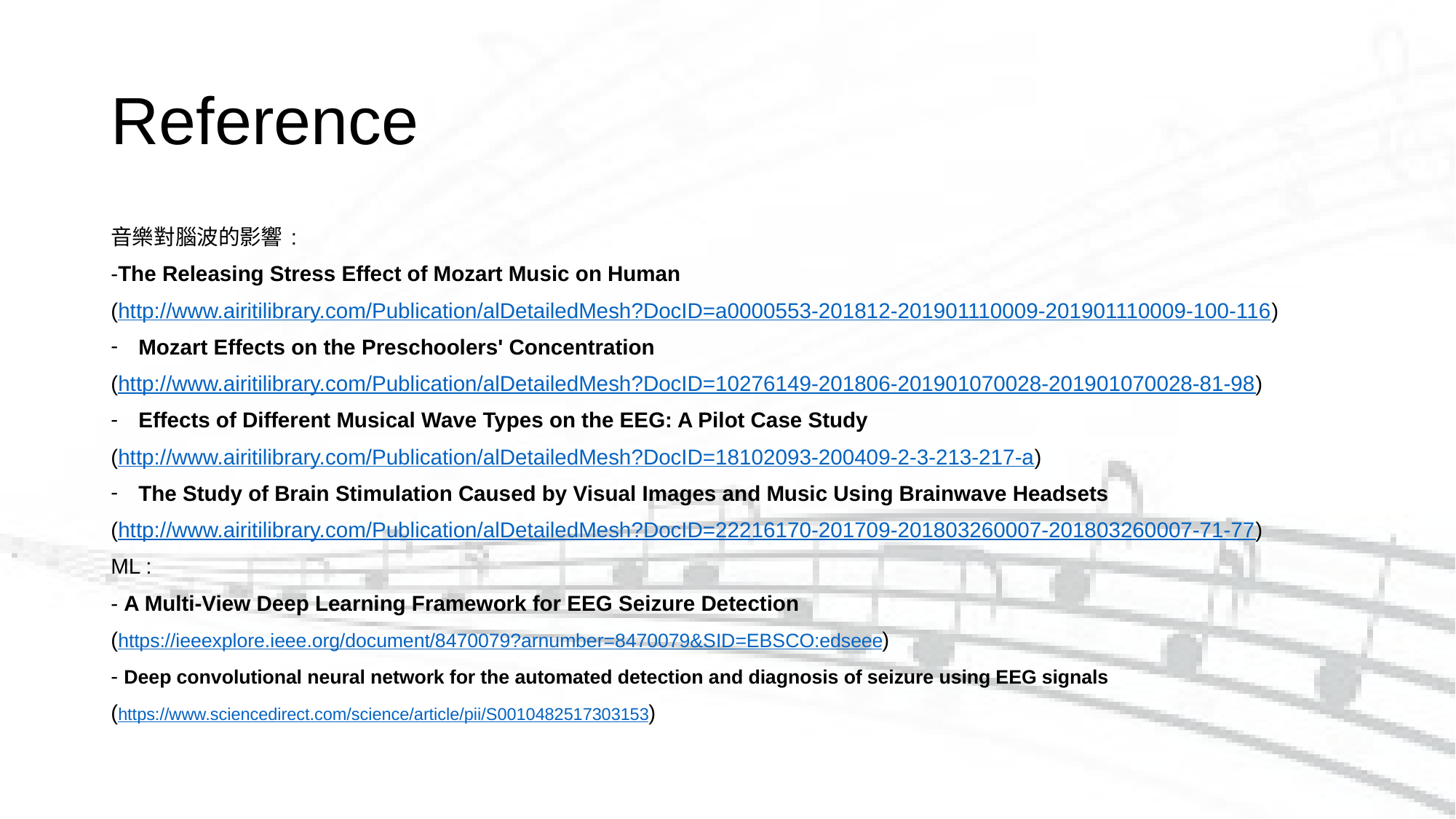

# Reference
音樂對腦波的影響 :
-The Releasing Stress Effect of Mozart Music on Human
(http://www.airitilibrary.com/Publication/alDetailedMesh?DocID=a0000553-201812-201901110009-201901110009-100-116)
Mozart Effects on the Preschoolers' Concentration
(http://www.airitilibrary.com/Publication/alDetailedMesh?DocID=10276149-201806-201901070028-201901070028-81-98)
Effects of Different Musical Wave Types on the EEG: A Pilot Case Study
(http://www.airitilibrary.com/Publication/alDetailedMesh?DocID=18102093-200409-2-3-213-217-a)
The Study of Brain Stimulation Caused by Visual Images and Music Using Brainwave Headsets
(http://www.airitilibrary.com/Publication/alDetailedMesh?DocID=22216170-201709-201803260007-201803260007-71-77)
ML :
- A Multi-View Deep Learning Framework for EEG Seizure Detection
(https://ieeexplore.ieee.org/document/8470079?arnumber=8470079&SID=EBSCO:edseee)
- Deep convolutional neural network for the automated detection and diagnosis of seizure using EEG signals
(https://www.sciencedirect.com/science/article/pii/S0010482517303153)